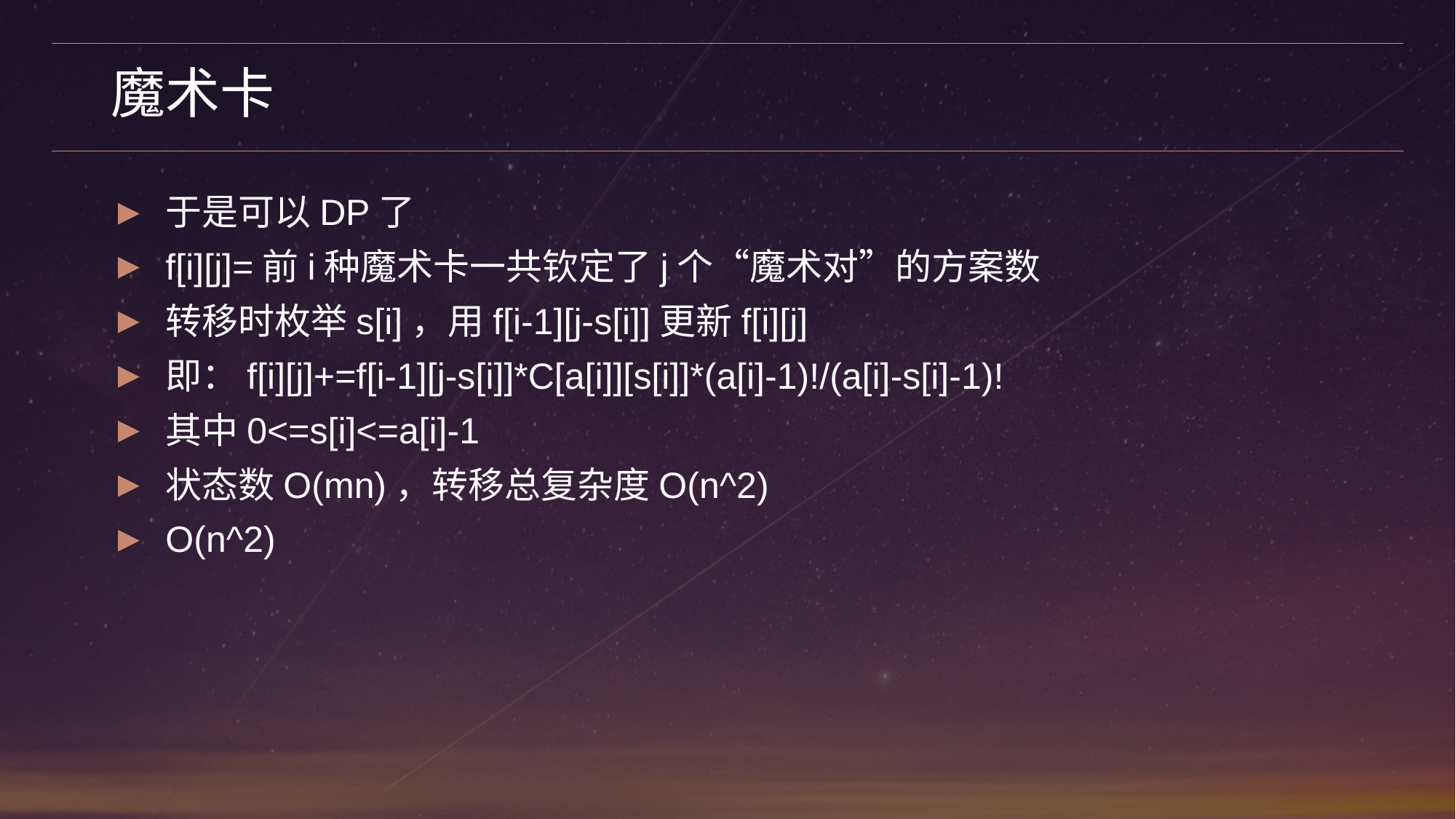

# 魔术卡
于是可以DP了
f[i][j]=前i种魔术卡一共钦定了j个“魔术对”的方案数
转移时枚举s[i]，用f[i-1][j-s[i]]更新f[i][j]
即：f[i][j]+=f[i-1][j-s[i]]*C[a[i]][s[i]]*(a[i]-1)!/(a[i]-s[i]-1)!
其中0<=s[i]<=a[i]-1
状态数O(mn)，转移总复杂度O(n^2)
O(n^2)